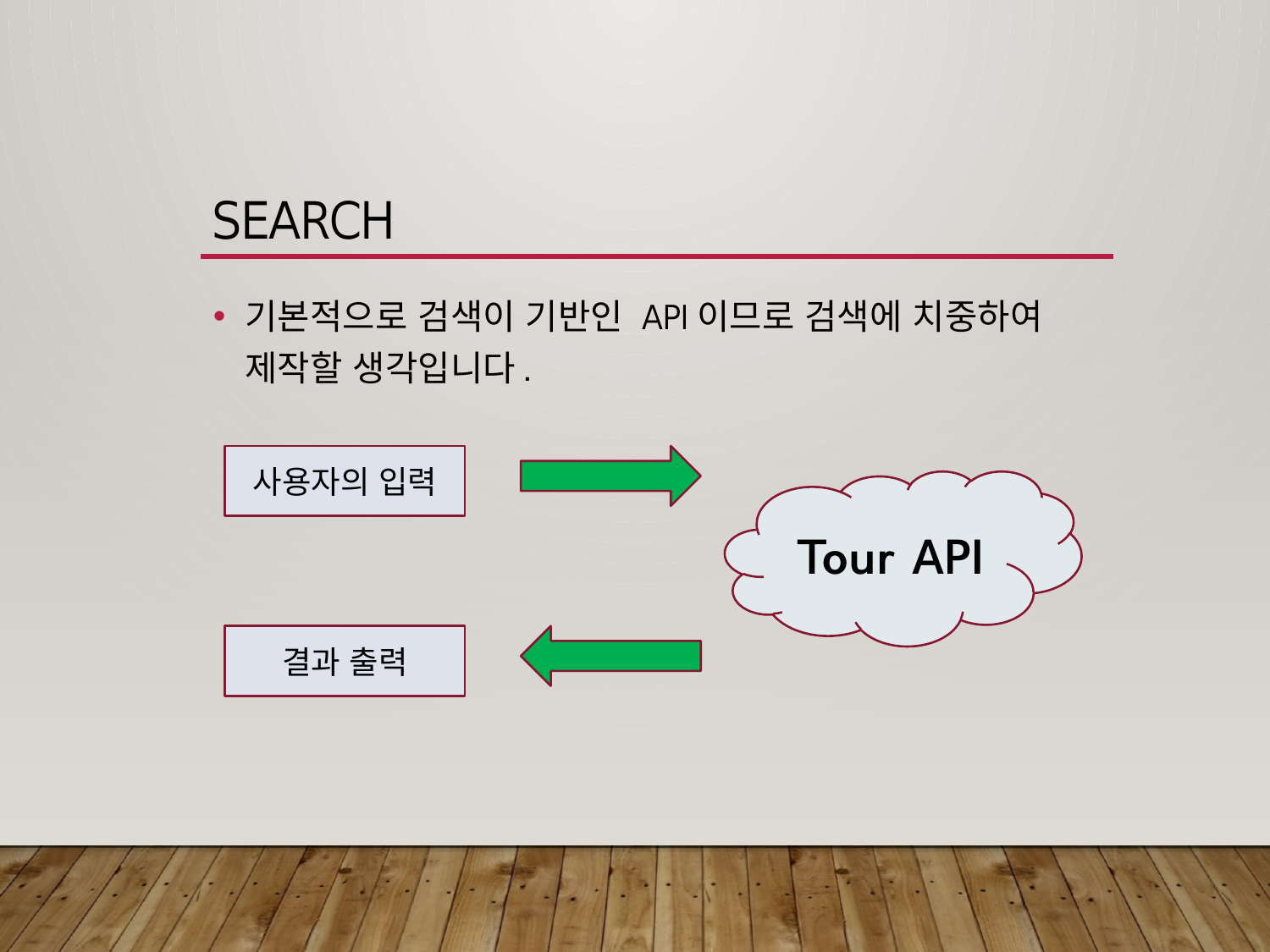

# search
기본적으로 검색이 기반인 API이므로 검색에 치중하여 제작할 생각입니다.
사용자의 입력

Tour API
결과 출력